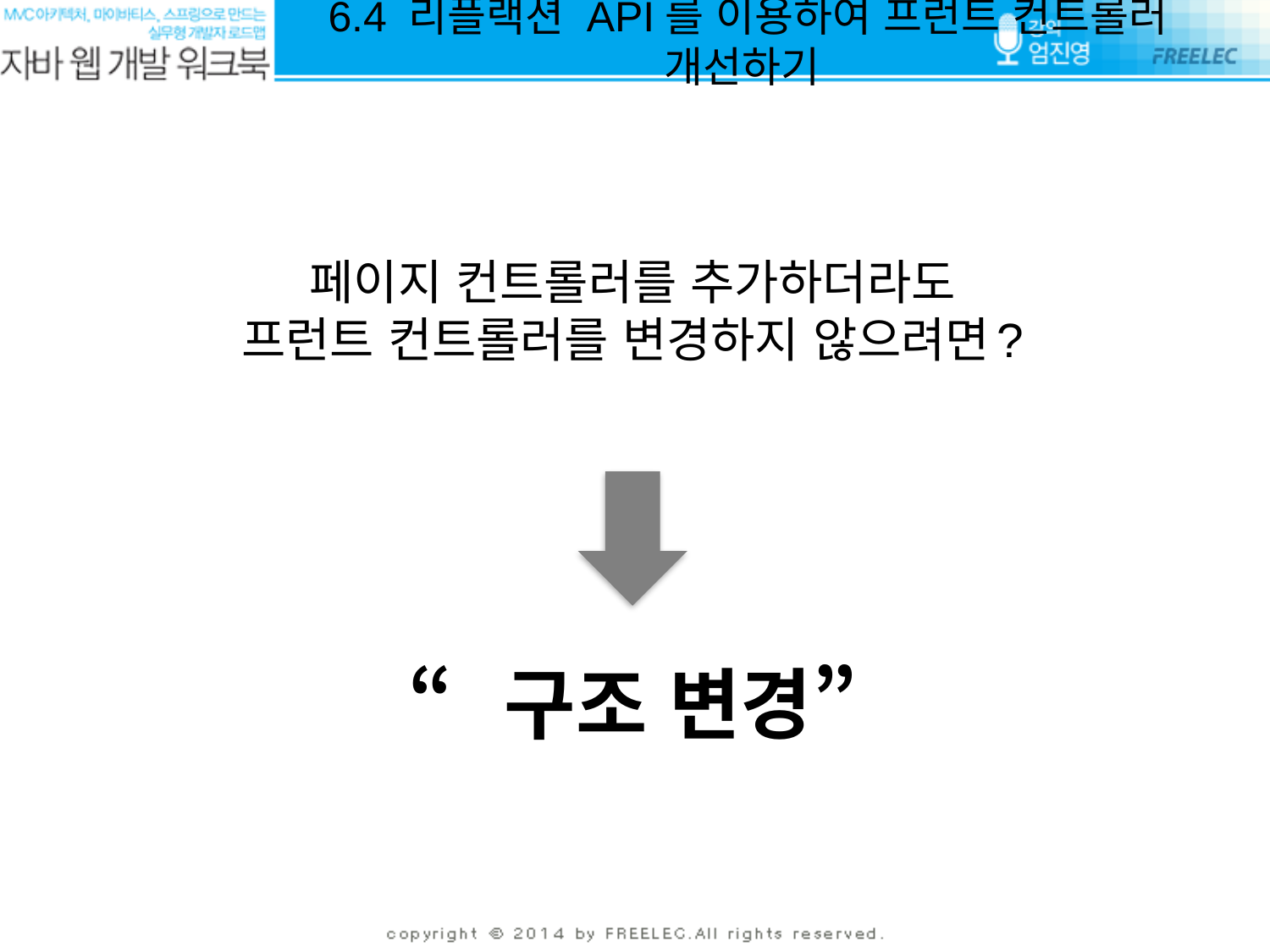

6.4 리플랙션 API를 이용하여 프런트 컨트롤러 개선하기
# 페이지 컨트롤러를 추가하더라도 프런트 컨트롤러를 변경하지 않으려면?

“구조 변경”